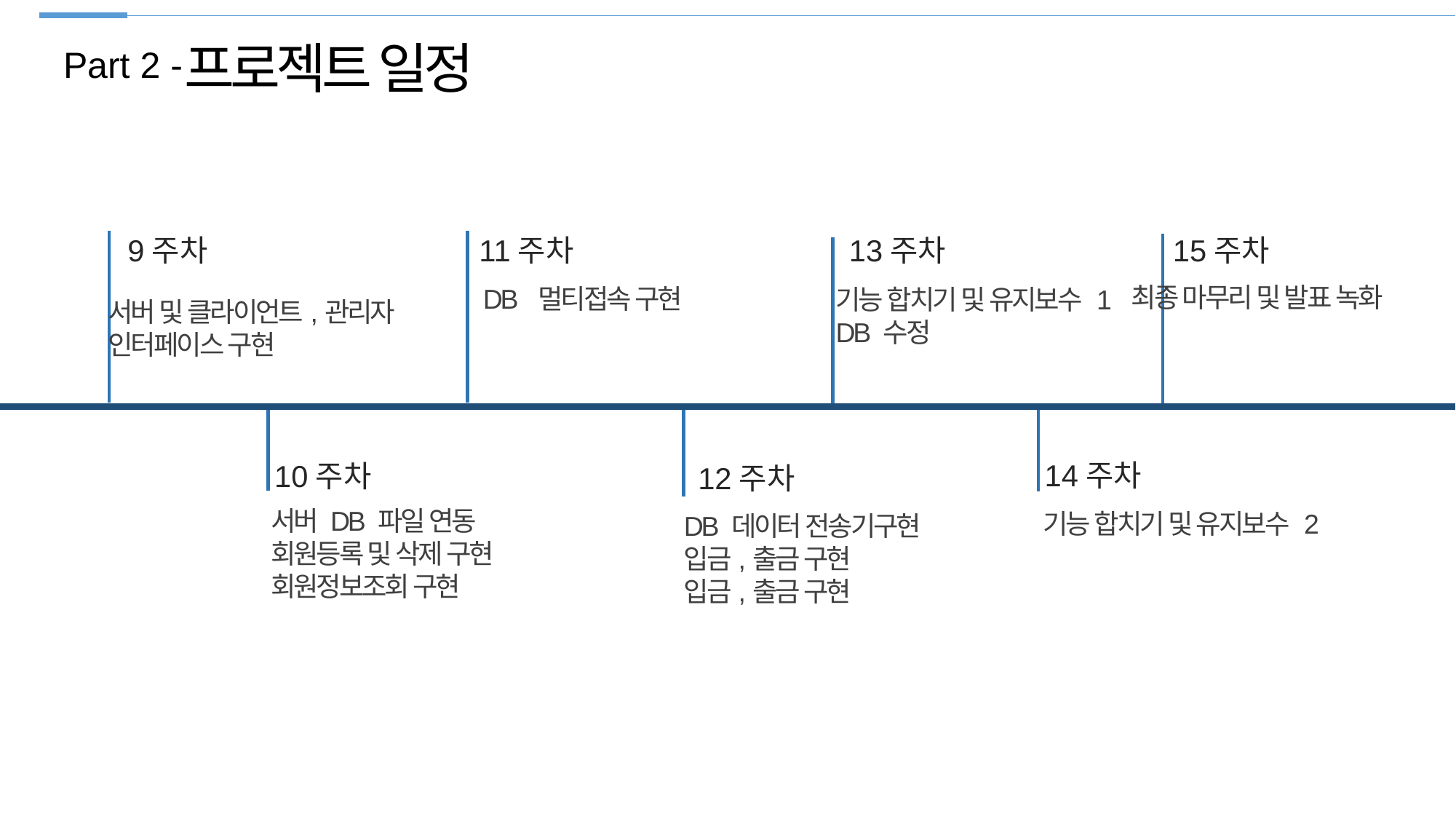

프로젝트 일정
Part 2 -
9주차
11주차
13주차
15주차
최종 마무리 및 발표 녹화
DB  멀티접속 구현
기능 합치기 및 유지보수 1
DB 수정
서버 및 클라이언트,관리자
인터페이스 구현
14주차
10주차
12주차
서버 DB 파일 연동
회원등록 및 삭제 구현
회원정보조회 구현
기능 합치기 및 유지보수 2
DB 데이터 전송기구현
입금,출금 구현
입금,출금 구현